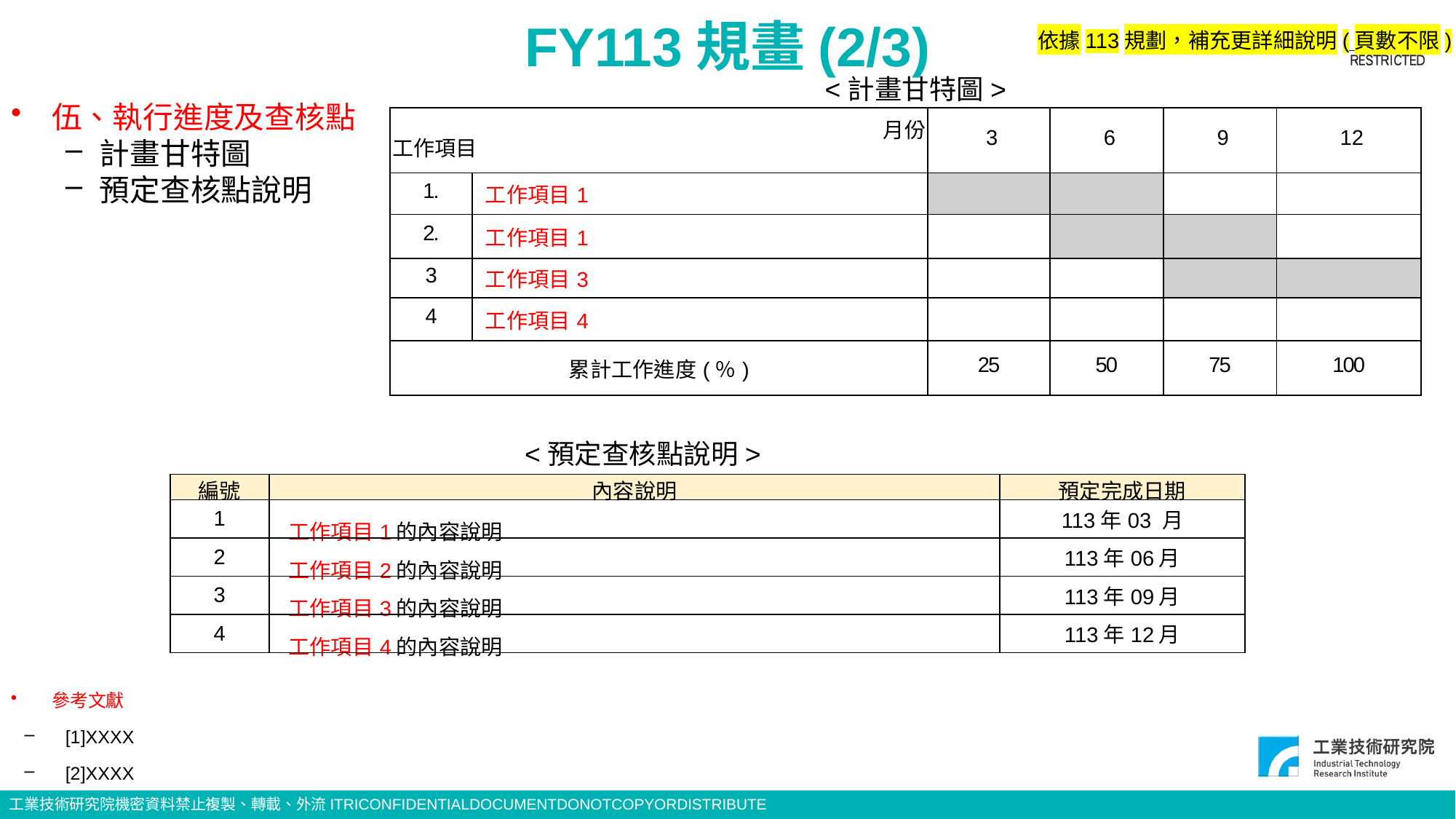

# FY113規畫(2/3)
依據113規劃，補充更詳細說明(頁數不限)
<計畫甘特圖>
伍、執行進度及查核點
計畫甘特圖
預定查核點說明
| 月份 工作項目 |  | 3 | 6 | 9 | 12 |
| --- | --- | --- | --- | --- | --- |
| 1. | 工作項目1 |  |  |  |  |
| 2. | 工作項目1 |  |  |  |  |
| 3 | 工作項目3 |  |  |  |  |
| 4 | 工作項目4 |  |  |  |  |
| 累計工作進度(％) |  | 25 | 50 | 75 | 100 |
<預定查核點說明>
| 編號 | 內容說明 | 預定完成日期 |
| --- | --- | --- |
| 1 | 工作項目1的內容說明 | 113年03 月 |
| 2 | 工作項目2的內容說明 | 113年06月 |
| 3 | 工作項目3的內容說明 | 113年09月 |
| 4 | 工作項目4的內容說明 | 113年12月 |
參考文獻
[1]XXXX
[2]XXXX